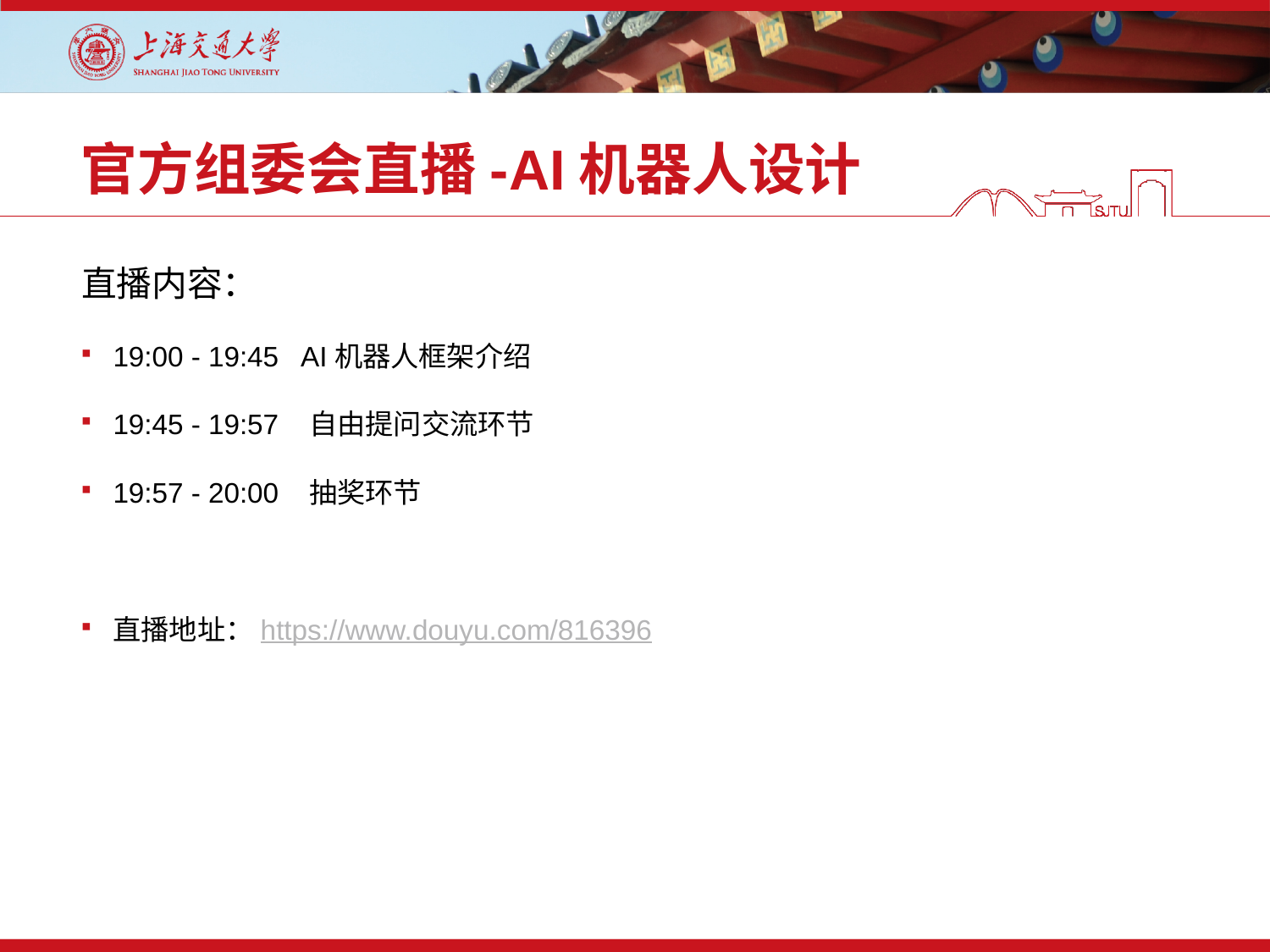

# 官方组委会直播-AI机器人设计
直播内容：
19:00 - 19:45   AI机器人框架介绍
19:45 - 19:57   自由提问交流环节
19:57 - 20:00   抽奖环节

直播地址：https://www.douyu.com/816396